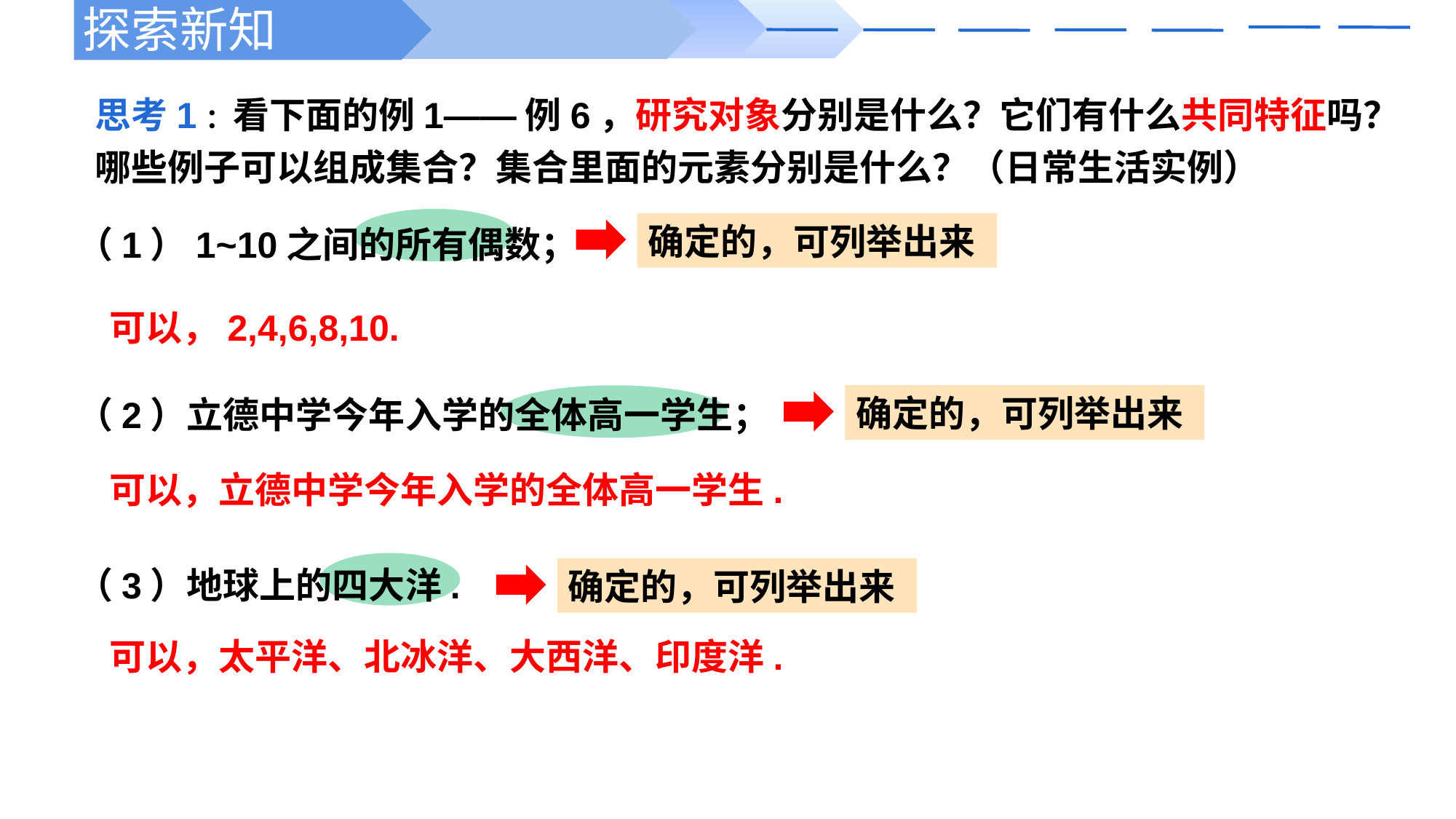

探索新知

思考1：看下面的例1——例6，研究对象分别是什么？它们有什么共同特征吗？哪些例子可以组成集合？集合里面的元素分别是什么？（日常生活实例）
（1）1~10之间的所有偶数；

（2）立德中学今年入学的全体高一学生；

（3）地球上的四大洋.

确定的，可列举出来

可以，2,4,6,8,10.

确定的，可列举出来
可以，立德中学今年入学的全体高一学生.

确定的，可列举出来
可以，太平洋、北冰洋、大西洋、印度洋.